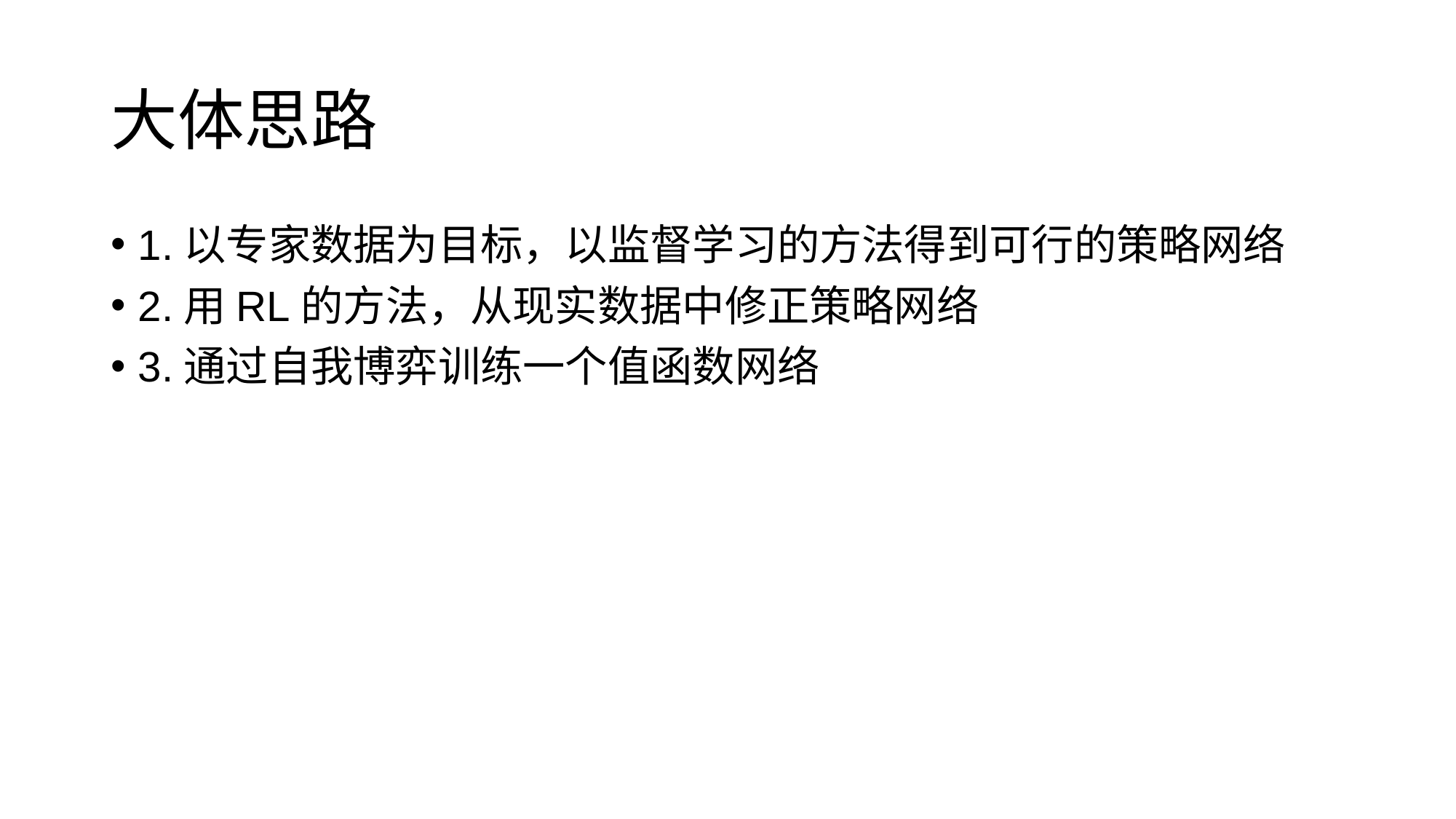

# 大体思路
1.以专家数据为目标，以监督学习的方法得到可行的策略网络
2.用RL的方法，从现实数据中修正策略网络
3.通过自我博弈训练一个值函数网络